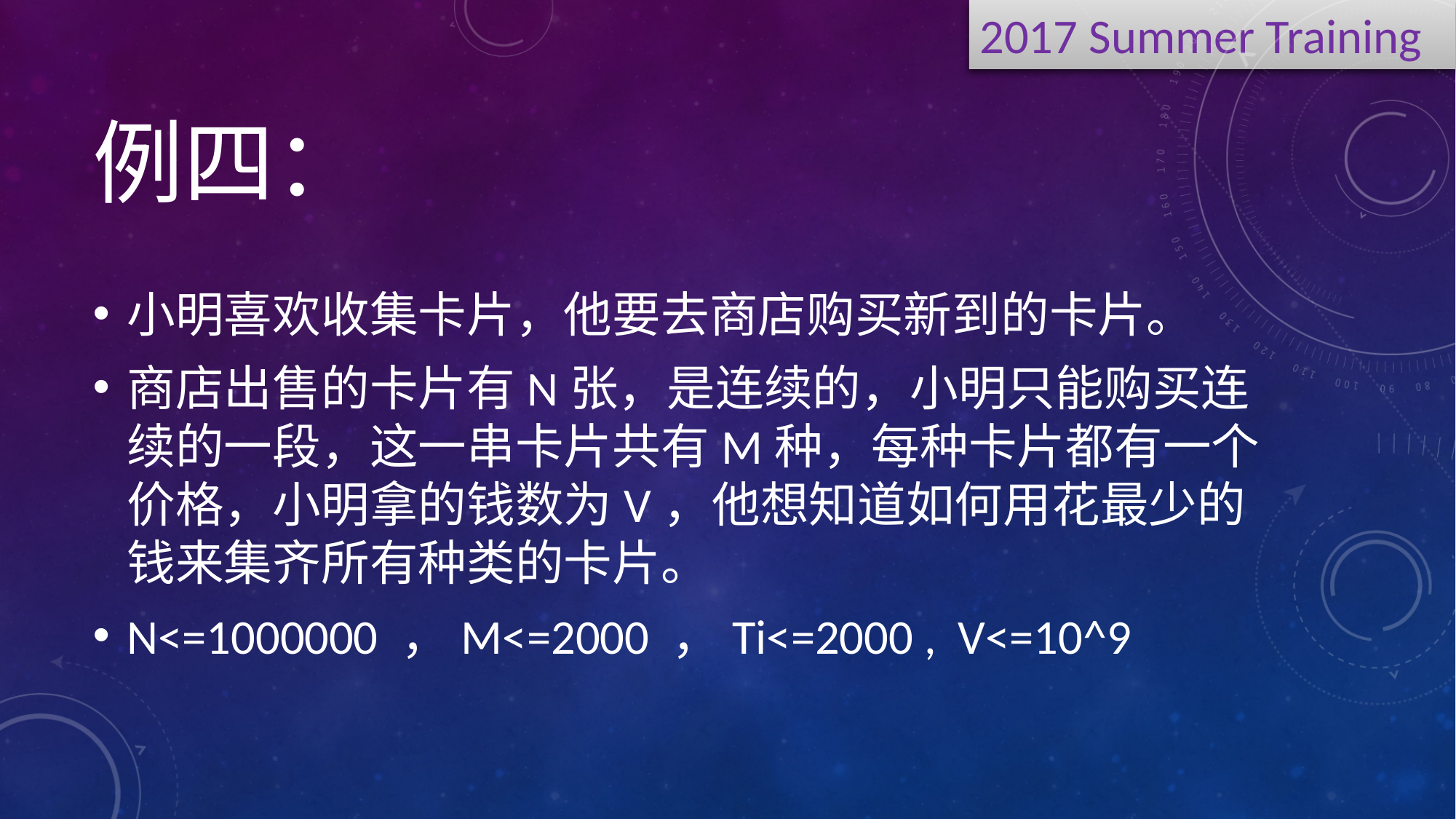

# 例四：
小明喜欢收集卡片，他要去商店购买新到的卡片。
商店出售的卡片有N张，是连续的，小明只能购买连续的一段，这一串卡片共有M种，每种卡片都有一个价格，小明拿的钱数为V，他想知道如何用花最少的钱来集齐所有种类的卡片。
N<=1000000 ，M<=2000 ，Ti<=2000 ,  V<=10^9